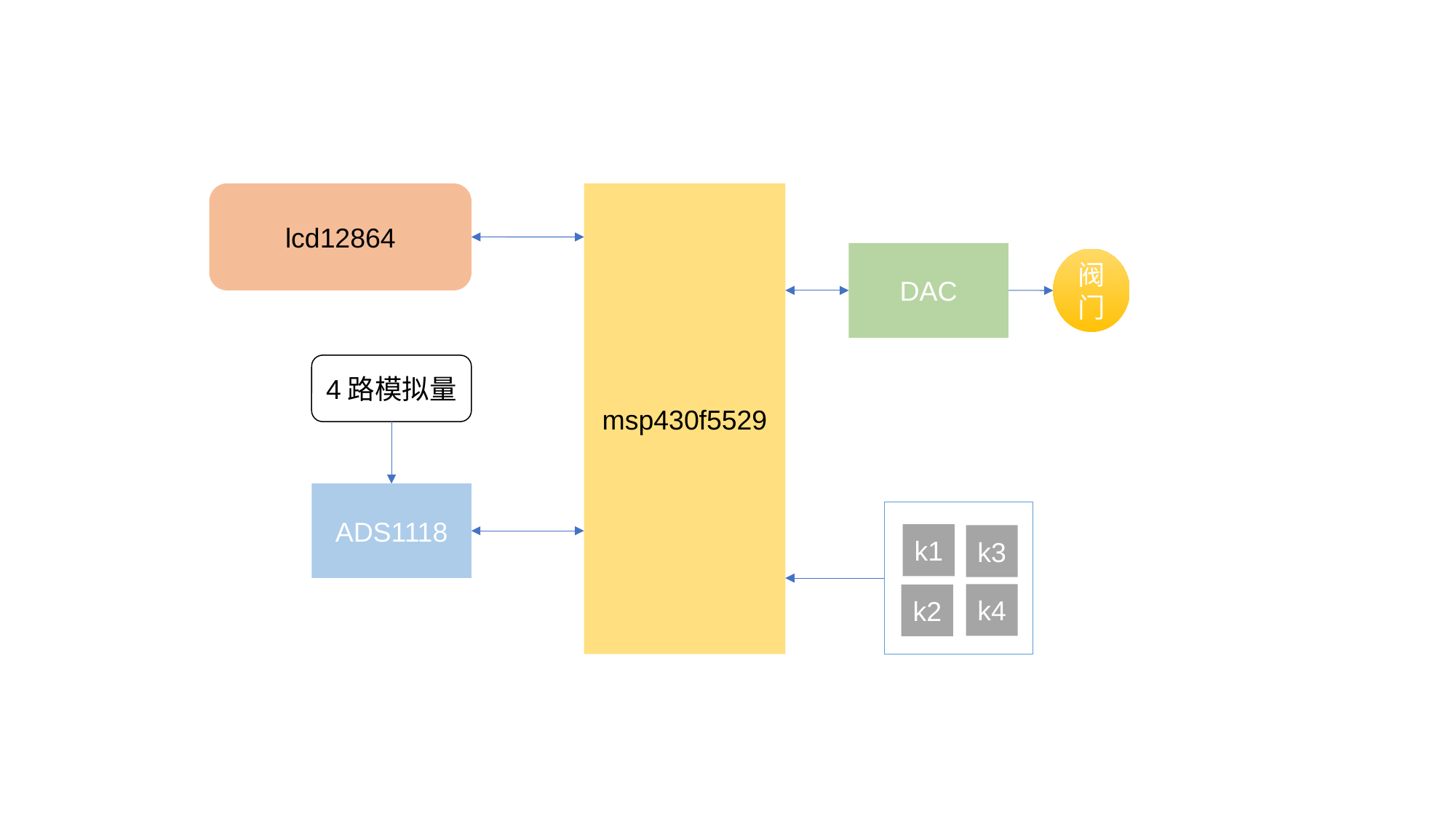

msp430f5529
lcd12864
DAC
阀门
4路模拟量
ADS1118

k1
k3
k4
k2